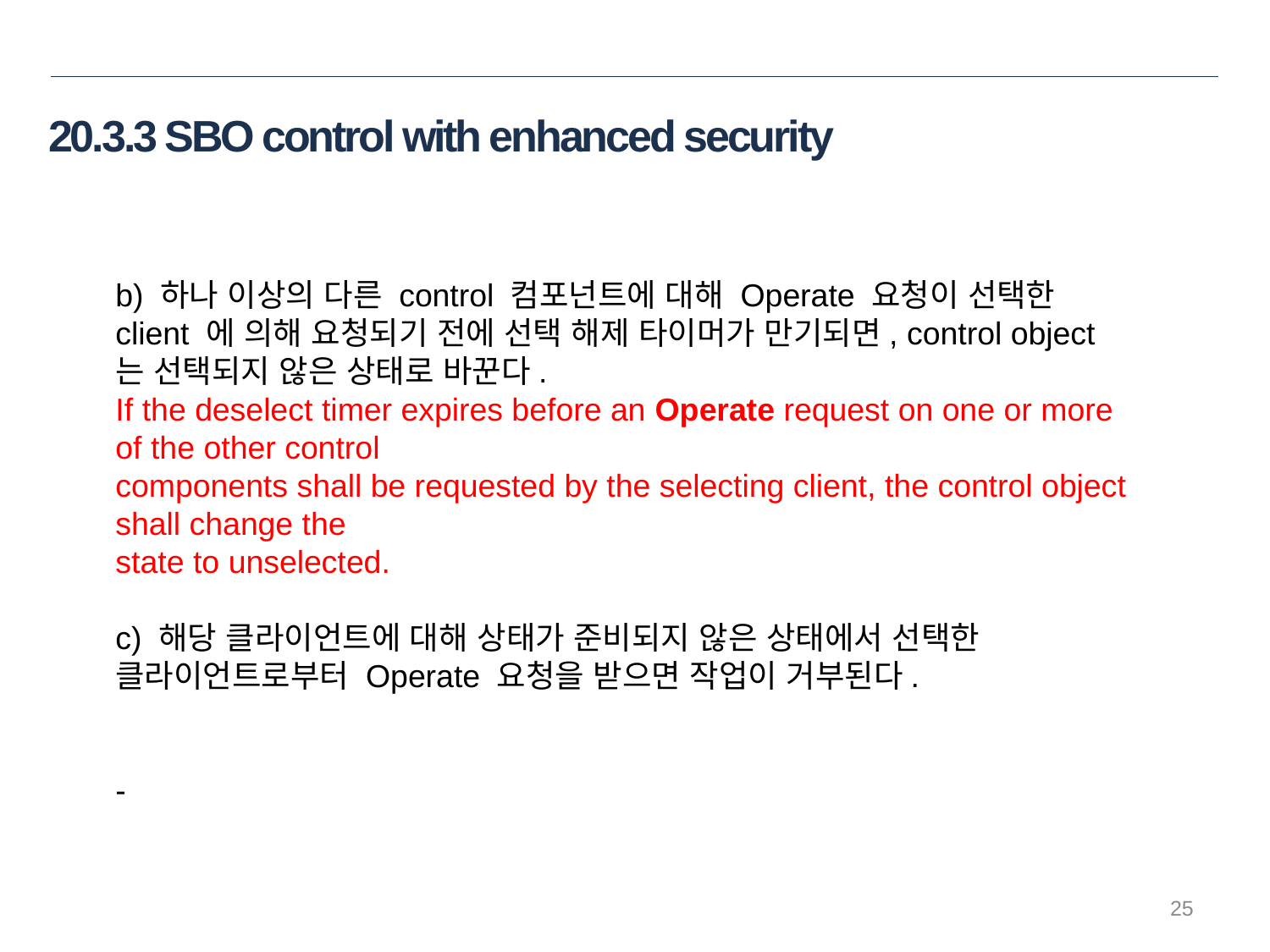

20.3.3 SBO control with enhanced security

b) 하나 이상의 다른 control 컴포넌트에 대해 Operate 요청이 선택한 client 에 의해 요청되기 전에 선택 해제 타이머가 만기되면, control object 는 선택되지 않은 상태로 바꾼다.
If the deselect timer expires before an Operate request on one or more of the other control
components shall be requested by the selecting client, the control object shall change the
state to unselected.

c) 해당 클라이언트에 대해 상태가 준비되지 않은 상태에서 선택한 클라이언트로부터 Operate 요청을 받으면 작업이 거부된다.

-

25